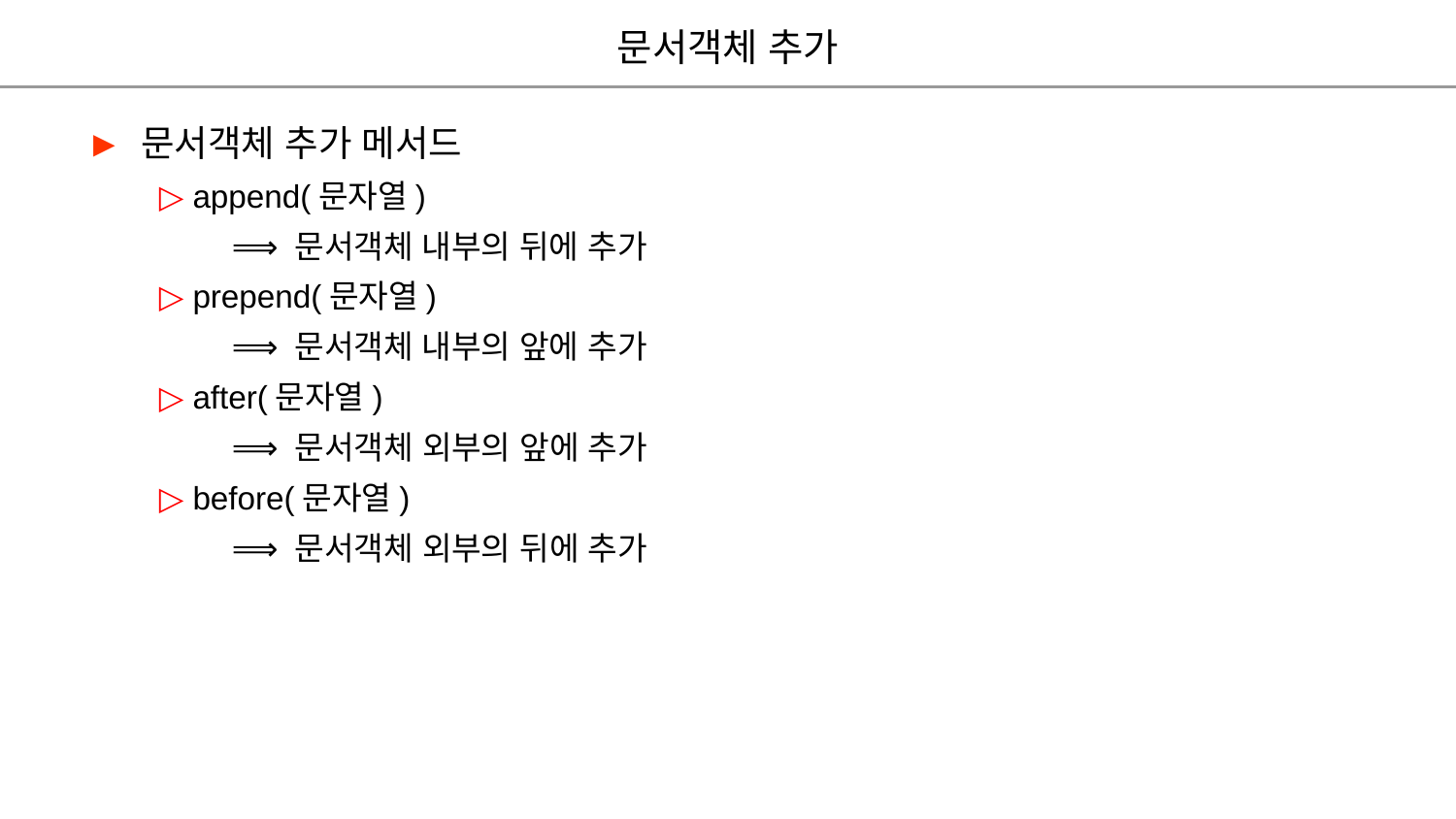

문서객체 추가
► 문서객체 추가 메서드
▷ append(문자열)
⟹ 문서객체 내부의 뒤에 추가
▷ prepend(문자열)
⟹ 문서객체 내부의 앞에 추가
▷ after(문자열)
⟹ 문서객체 외부의 앞에 추가
▷ before(문자열)
⟹ 문서객체 외부의 뒤에 추가